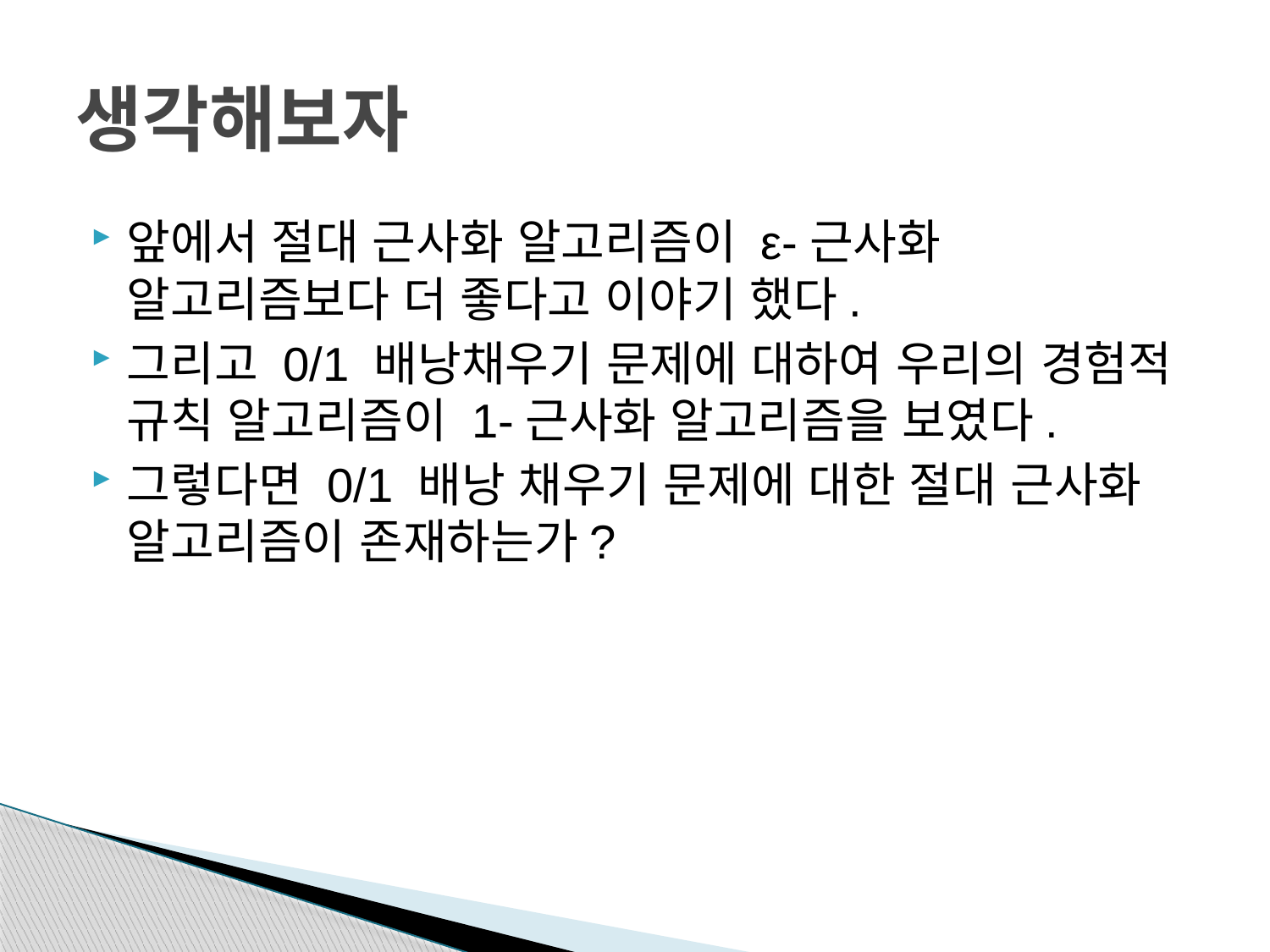

# 생각해보자
앞에서 절대 근사화 알고리즘이 ε-근사화 알고리즘보다 더 좋다고 이야기 했다.
그리고 0/1 배낭채우기 문제에 대하여 우리의 경험적 규칙 알고리즘이 1-근사화 알고리즘을 보였다.
그렇다면 0/1 배낭 채우기 문제에 대한 절대 근사화 알고리즘이 존재하는가?